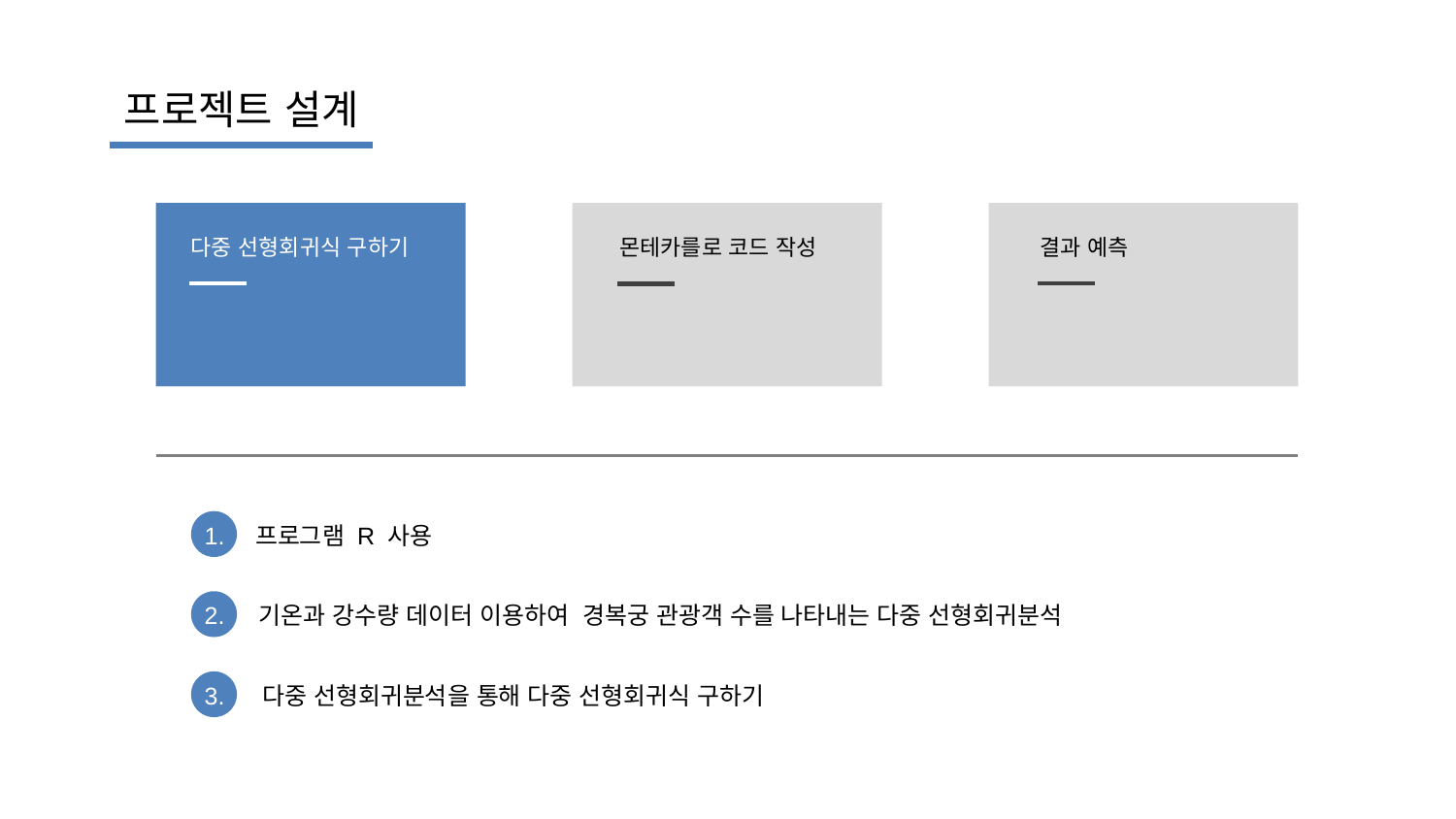

프로젝트 설계

다중 선형회귀식 구하기
결과 예측
몬테카를로 코드 작성

프로그램 R 사용
1.

2.
기온과 강수량 데이터 이용하여  경복궁 관광객 수를 나타내는 다중 선형회귀분석

3.
다중 선형회귀분석을 통해 다중 선형회귀식 구하기